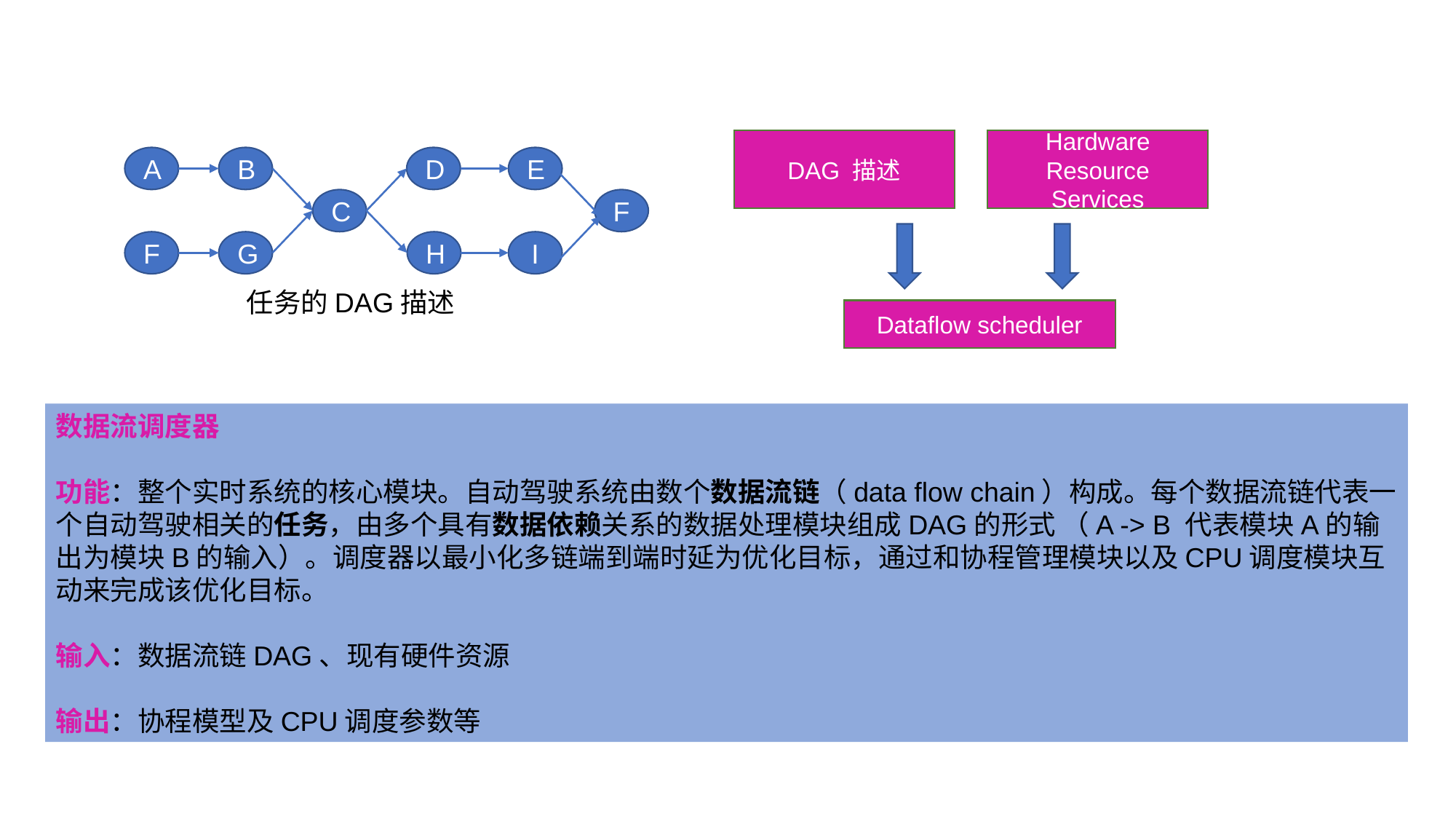

DAG 描述
Hardware Resource Services
A
B
D
E
C
F
F
G
H
I
任务的DAG描述

Dataflow scheduler
数据流调度器

功能：整个实时系统的核心模块。自动驾驶系统由数个数据流链（data flow chain）构成。每个数据流链代表一个自动驾驶相关的任务，由多个具有数据依赖关系的数据处理模块组成DAG的形式 （A -> B 代表模块A的输出为模块B的输入）。调度器以最小化多链端到端时延为优化目标，通过和协程管理模块以及CPU调度模块互动来完成该优化目标。

输入：数据流链DAG、现有硬件资源

输出：协程模型及CPU调度参数等